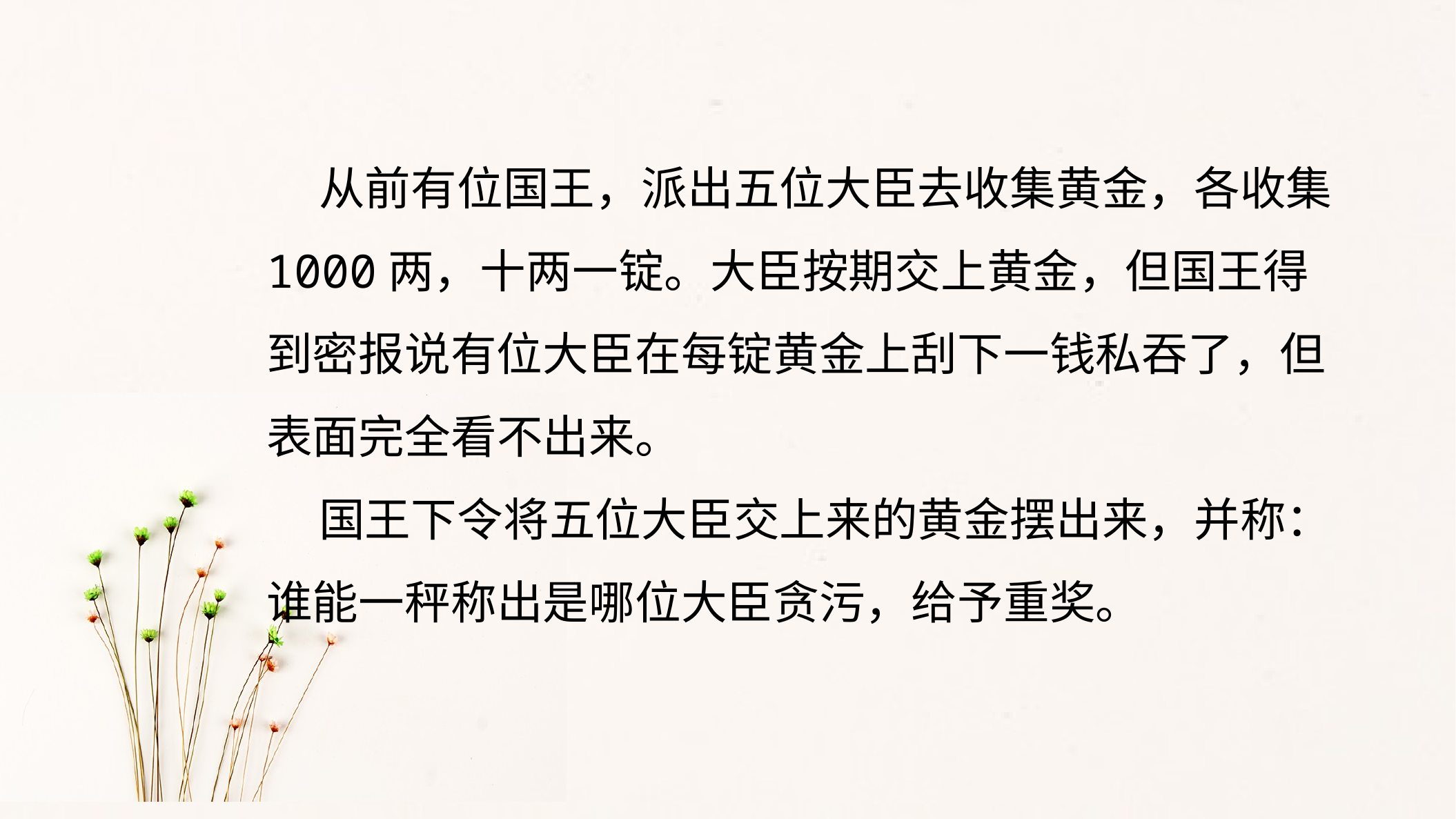

从前有位国王，派出五位大臣去收集黄金，各收集1000两，十两一锭。大臣按期交上黄金，但国王得到密报说有位大臣在每锭黄金上刮下一钱私吞了，但表面完全看不出来。
    国王下令将五位大臣交上来的黄金摆出来，并称：谁能一秤称出是哪位大臣贪污，给予重奖。